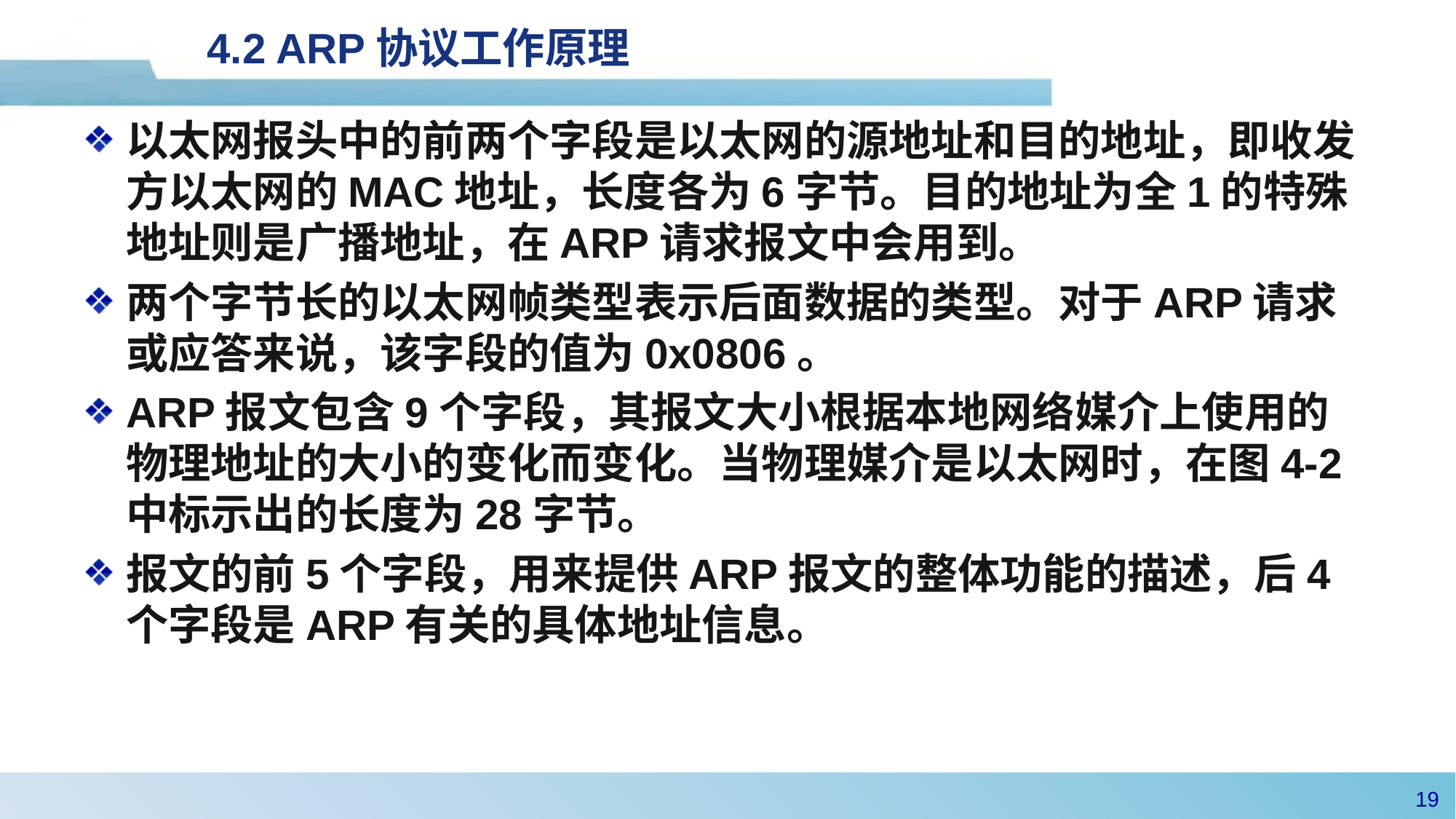

#
4.2 ARP协议工作原理
以太网报头中的前两个字段是以太网的源地址和目的地址，即收发方以太网的MAC地址，长度各为6字节。目的地址为全1的特殊地址则是广播地址，在ARP请求报文中会用到。
两个字节长的以太网帧类型表示后面数据的类型。对于ARP请求或应答来说，该字段的值为0x0806。
ARP报文包含9个字段，其报文大小根据本地网络媒介上使用的物理地址的大小的变化而变化。当物理媒介是以太网时，在图4-2中标示出的长度为28字节。
报文的前5个字段，用来提供ARP报文的整体功能的描述，后4个字段是ARP有关的具体地址信息。
19